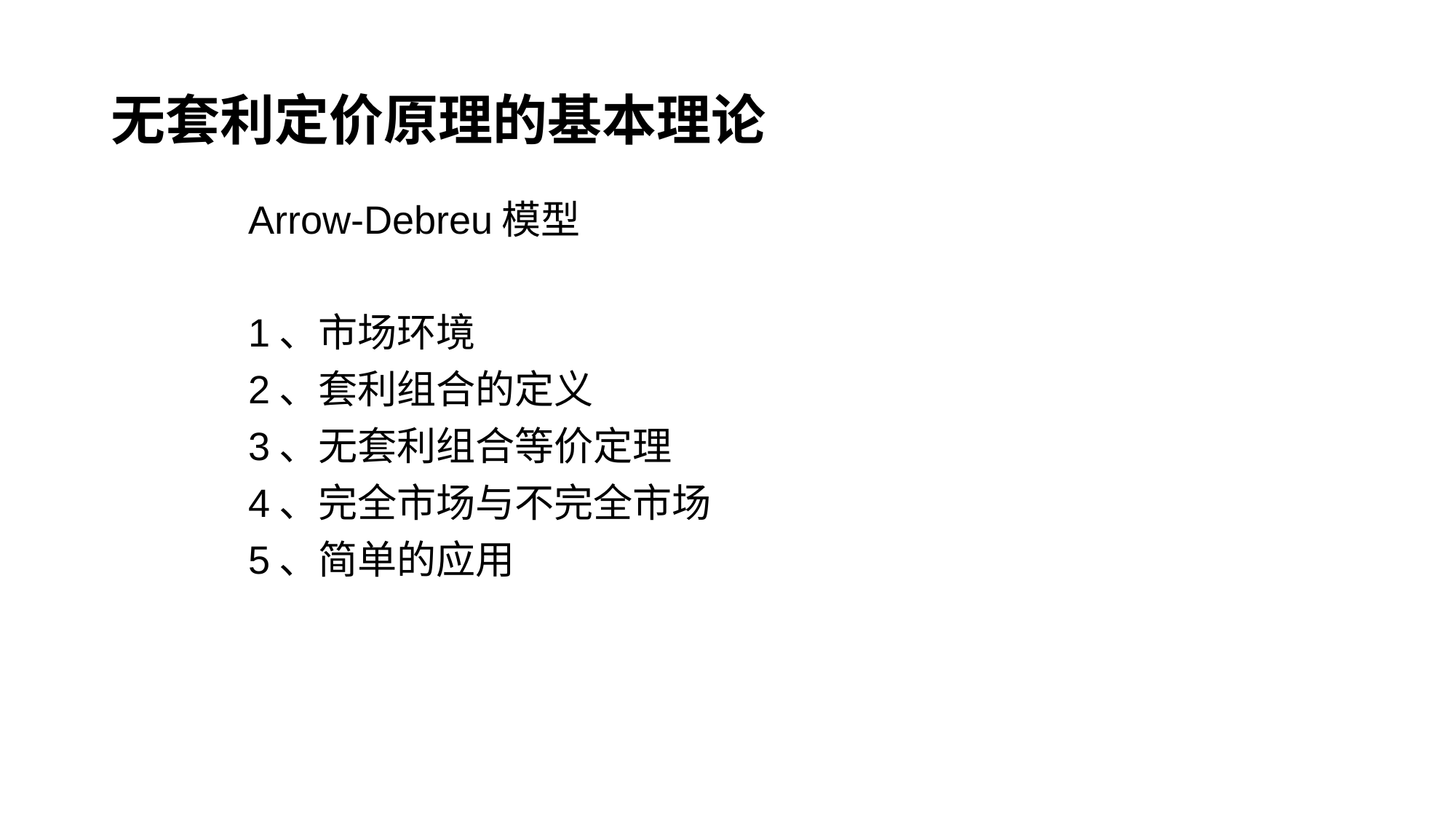

无套利定价原理的基本理论
Arrow-Debreu模型

1、市场环境
2、套利组合的定义
3、无套利组合等价定理
4、完全市场与不完全市场
5、简单的应用